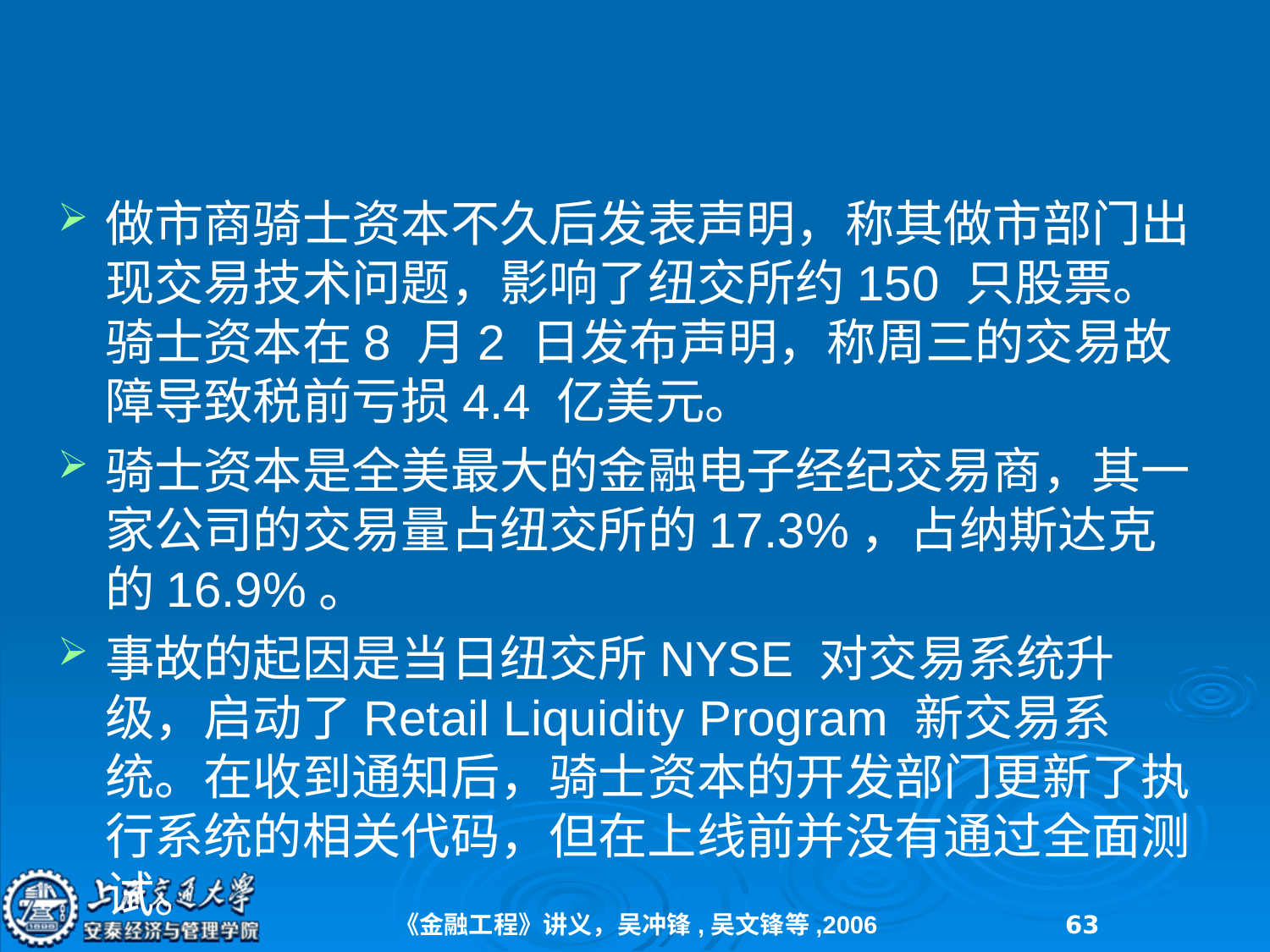

#
做市商骑士资本不久后发表声明，称其做市部门出现交易技术问题，影响了纽交所约150 只股票。骑士资本在8 月2 日发布声明，称周三的交易故障导致税前亏损4.4 亿美元。
骑士资本是全美最大的金融电子经纪交易商，其一家公司的交易量占纽交所的17.3%，占纳斯达克的16.9%。
事故的起因是当日纽交所NYSE 对交易系统升级，启动了Retail Liquidity Program 新交易系统。在收到通知后，骑士资本的开发部门更新了执行系统的相关代码，但在上线前并没有通过全面测试。